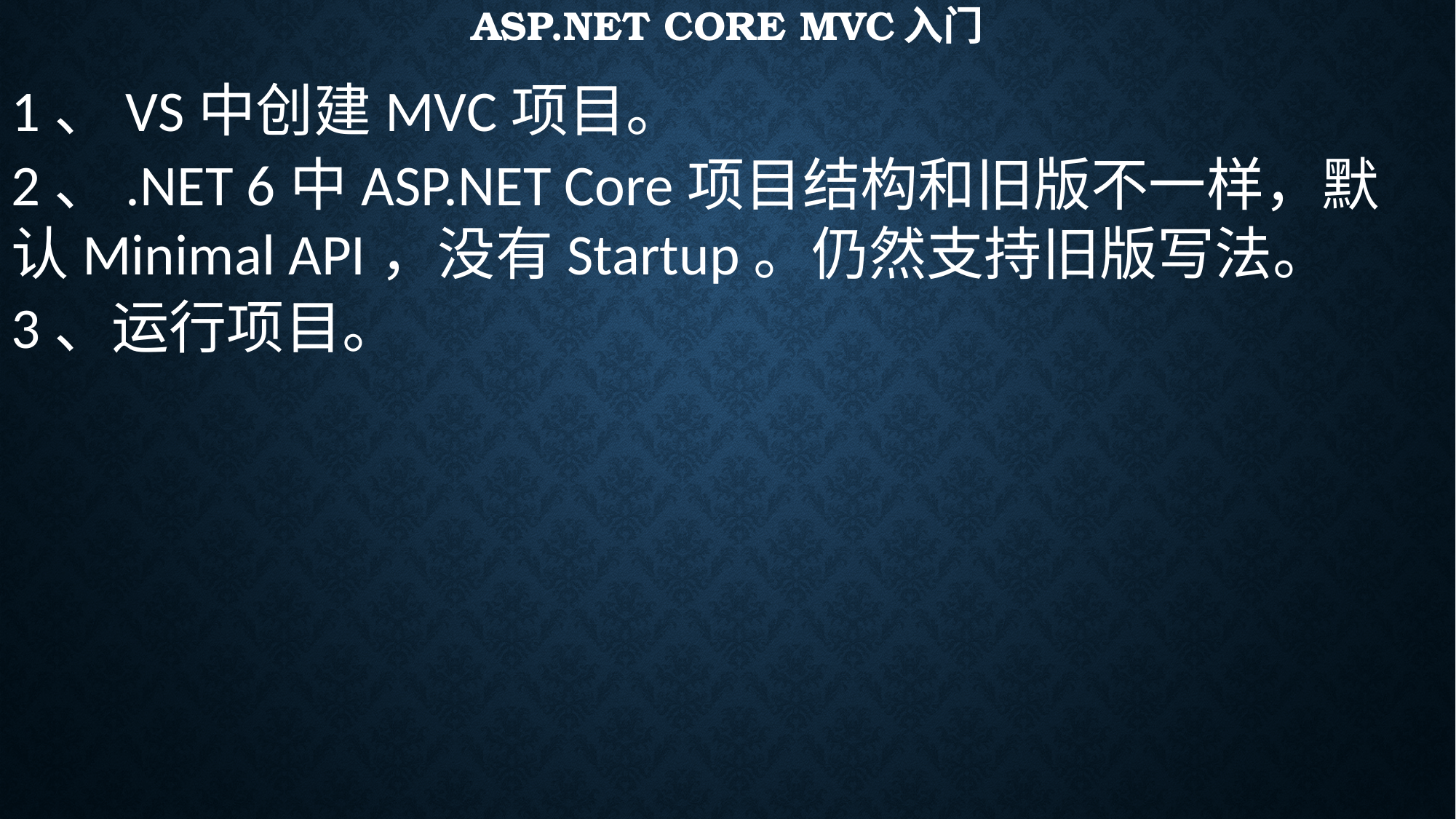

# ASP.NET Core MVC入门
1、VS中创建MVC项目。
2、.NET 6中ASP.NET Core项目结构和旧版不一样，默认Minimal API，没有Startup。仍然支持旧版写法。
3、运行项目。